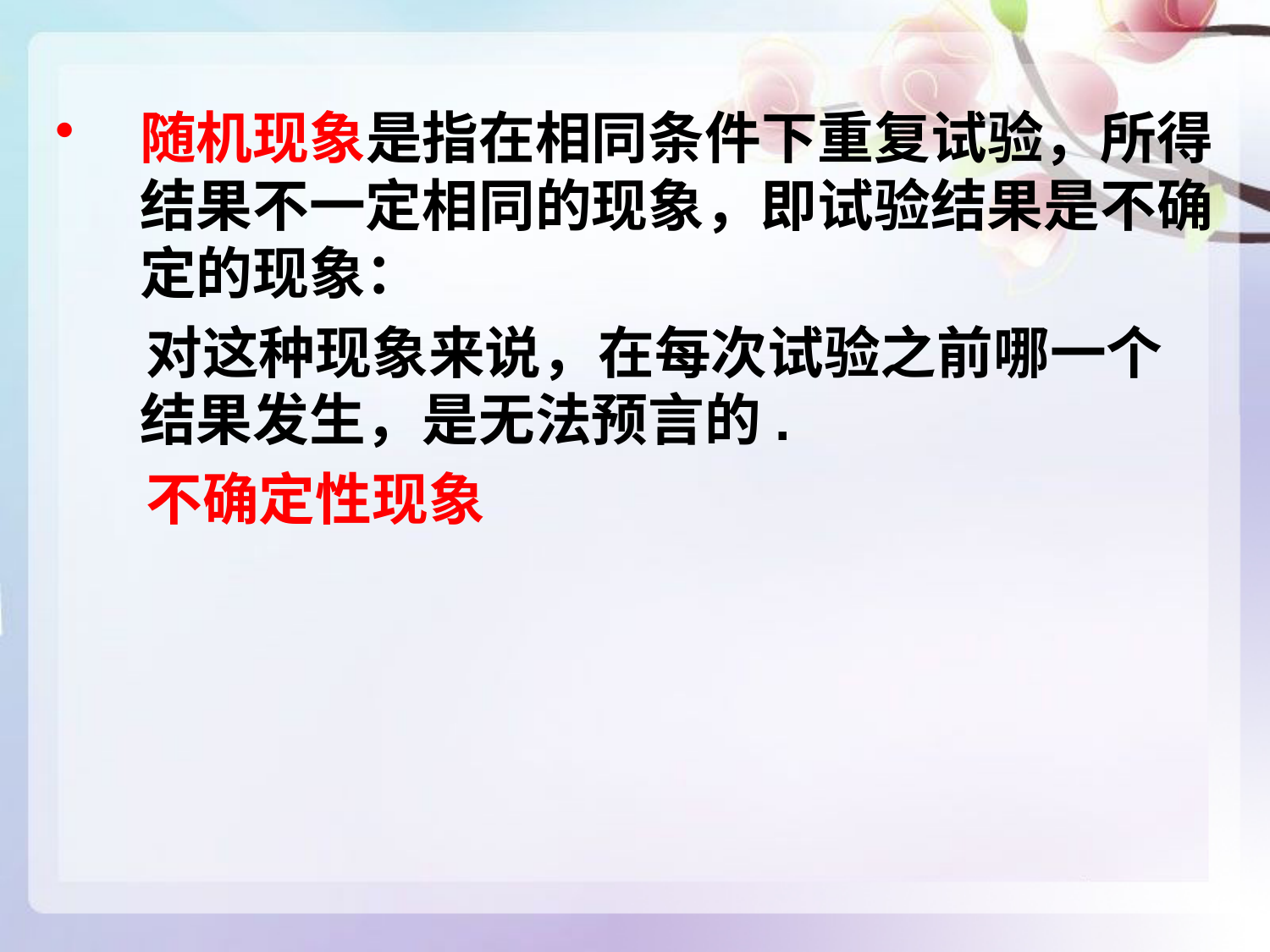

随机现象是指在相同条件下重复试验，所得结果不一定相同的现象，即试验结果是不确定的现象：
      对这种现象来说，在每次试验之前哪一个结果发生，是无法预言的.
      不确定性现象